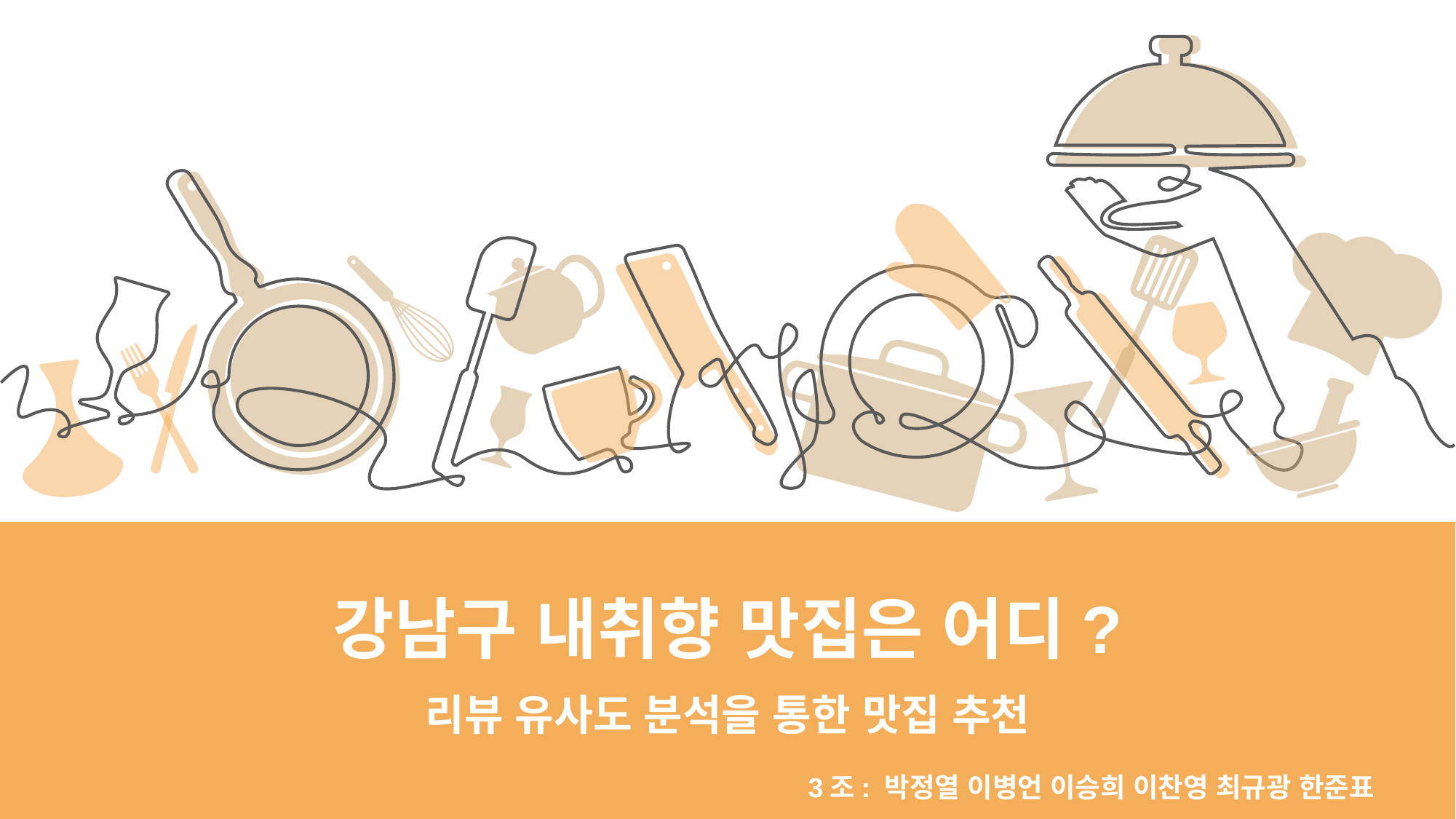

강남구 내취향 맛집은 어디?
리뷰 유사도 분석을 통한 맛집 추천
3조: 박정열 이병언 이승희 이찬영 최규광 한준표